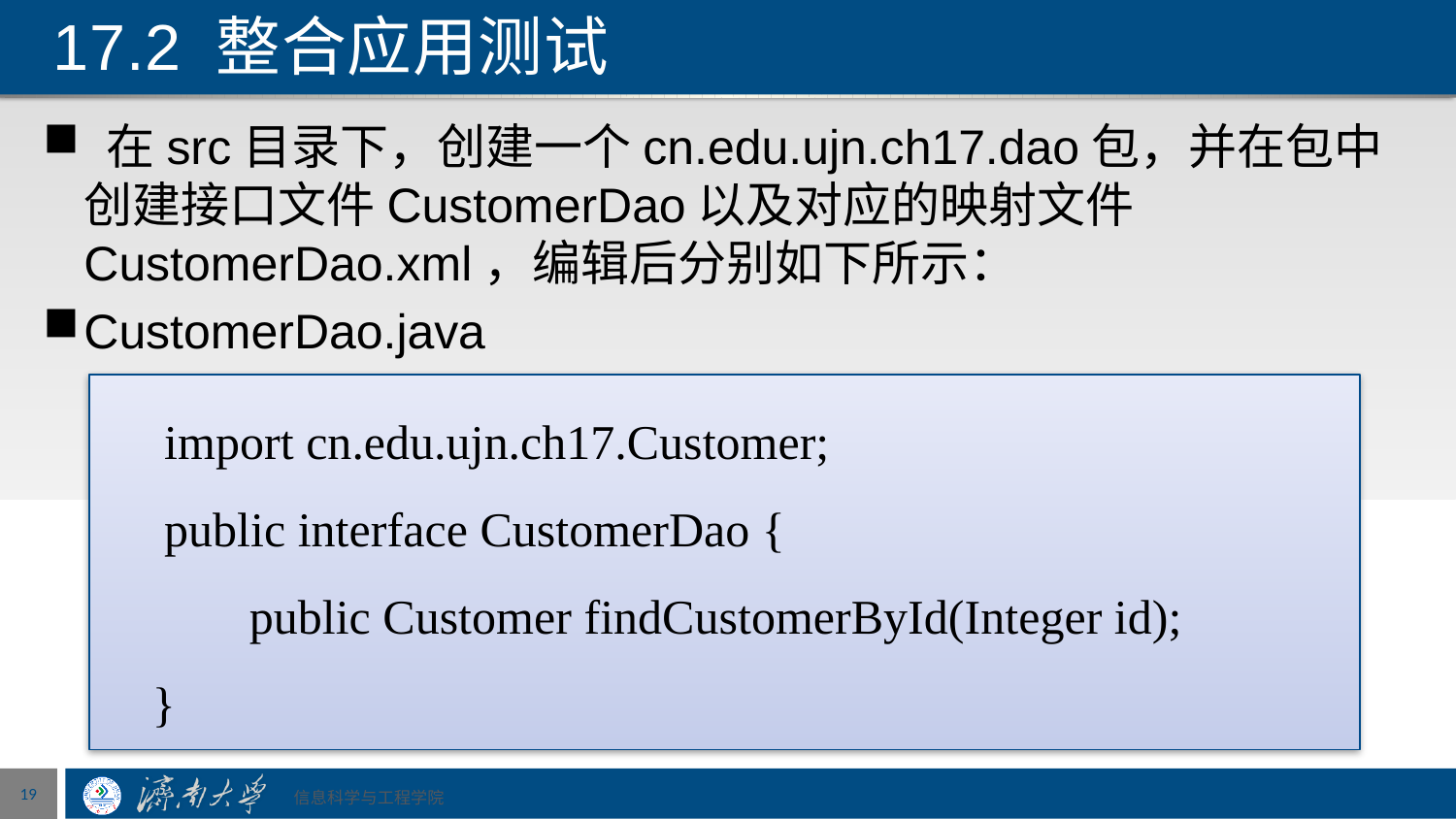

# 17.2 整合应用测试
 在src目录下，创建一个cn.edu.ujn.ch17.dao包，并在包中创建接口文件CustomerDao以及对应的映射文件CustomerDao.xml，编辑后分别如下所示：
CustomerDao.java

     import cn.edu.ujn.ch17.Customer;
     public interface CustomerDao {
	public Customer findCustomerById(Integer id);
    }